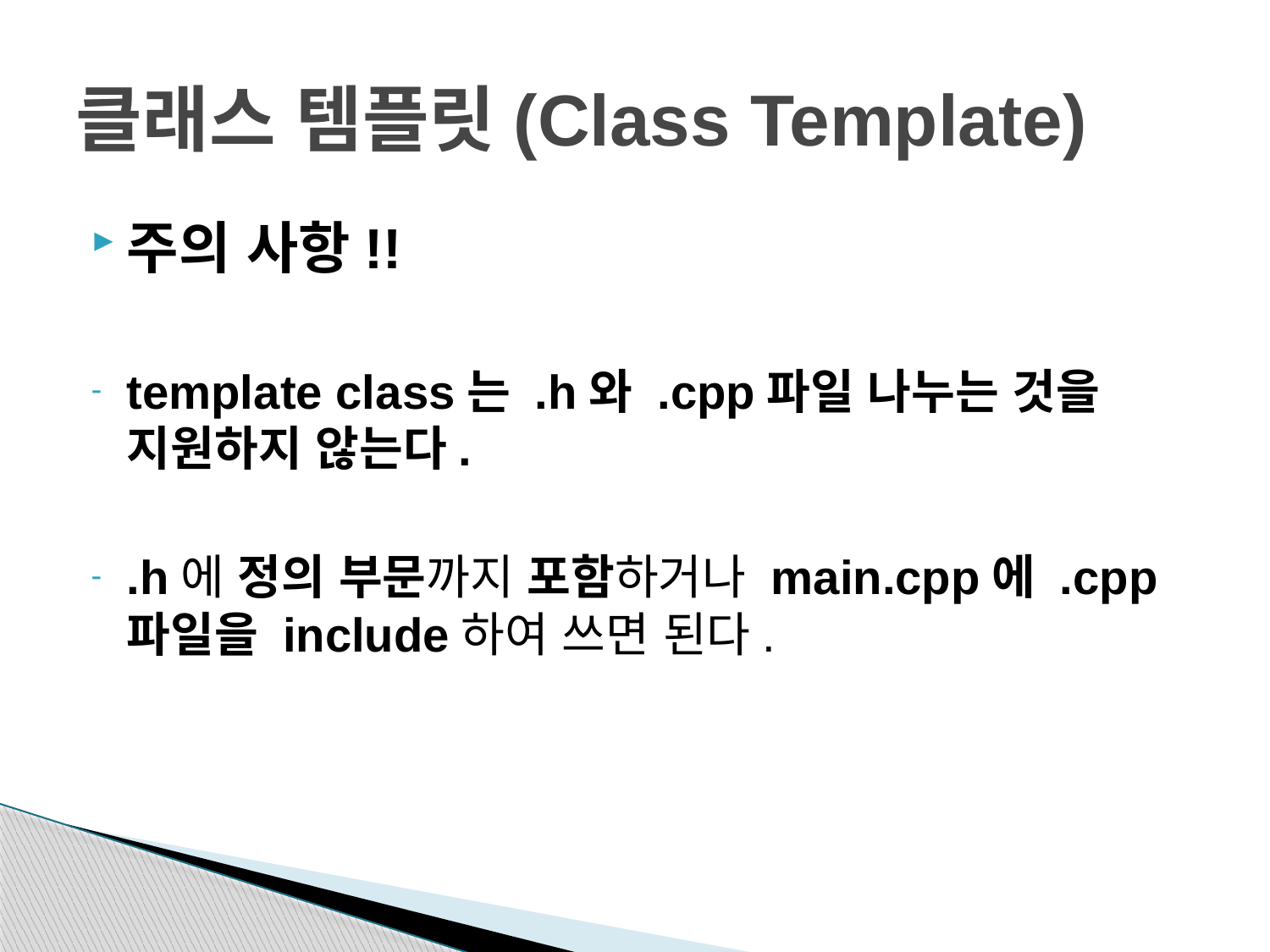

# 클래스 템플릿(Class Template)
주의 사항!!

template class는 .h와 .cpp파일 나누는 것을 지원하지 않는다.

.h에 정의 부문까지 포함하거나 main.cpp에 .cpp파일을 include하여 쓰면 된다.